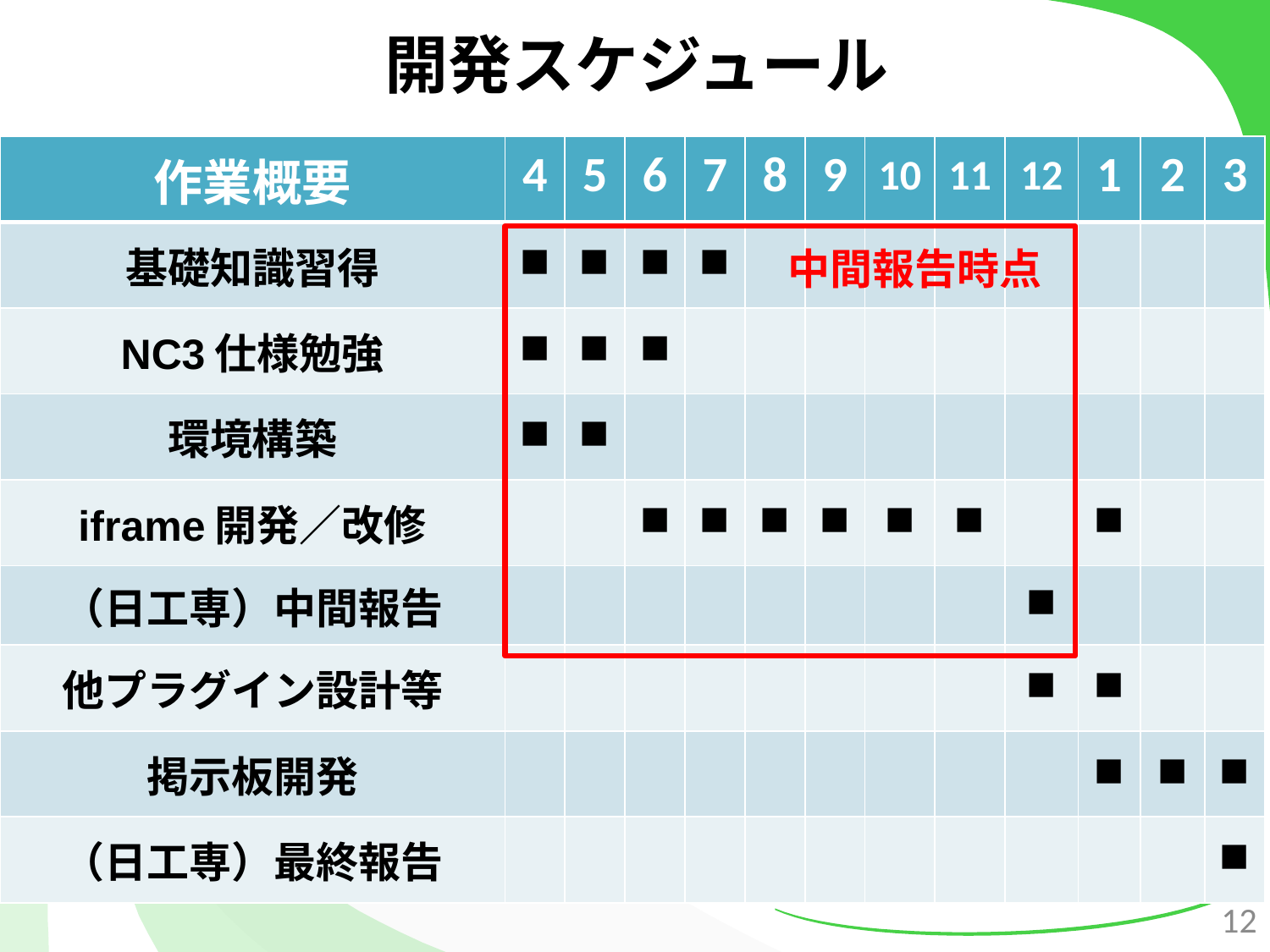

# 開発スケジュール
| 作業概要 | 4 | 5 | 6 | 7 | 8 | 9 | 10 | 11 | 12 | 1 | 2 | 3 |
| --- | --- | --- | --- | --- | --- | --- | --- | --- | --- | --- | --- | --- |
| 基礎知識習得 | ■ | ■ | ■ | ■ |  |  |  |  |  |  |  |  |
| NC3仕様勉強 | ■ | ■ | ■ |  |  |  |  |  |  |  |  |  |
| 環境構築 | ■ | ■ |  |  |  |  |  |  |  |  |  |  |
| iframe開発／改修 |  |  | ■ | ■ | ■ | ■ | ■ | ■ |  | ■ |  |  |
| （日工専）中間報告 |  |  |  |  |  |  |  |  | ■ |  |  |  |
| 他プラグイン設計等 |  |  |  |  |  |  |  |  | ■ | ■ |  |  |
| 掲示板開発 |  |  |  |  |  |  |  |  |  | ■ | ■ | ■ |
| （日工専）最終報告 |  |  |  |  |  |  |  |  |  |  |  | ■ |

中間報告時点
12